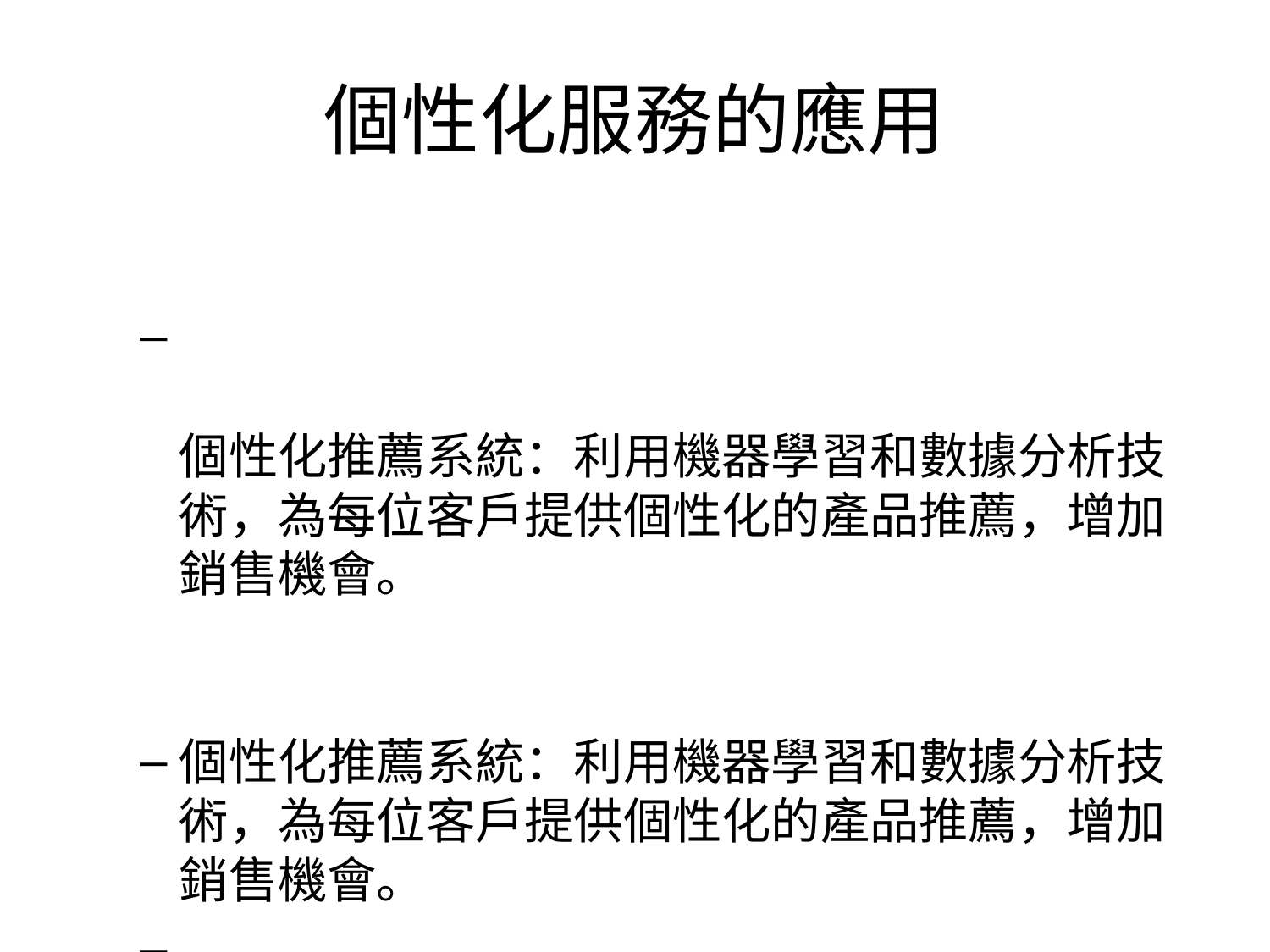

# 個性化服務的應用

個性化推薦系統：利用機器學習和數據分析技術，為每位客戶提供個性化的產品推薦，增加銷售機會。
個性化推薦系統：利用機器學習和數據分析技術，為每位客戶提供個性化的產品推薦，增加銷售機會。
動態定價：根據客戶的購買歷史和當前需求，實施動態定價策略，最大化收益。
動態定價：根據客戶的購買歷史和當前需求，實施動態定價策略，最大化收益。
定制化產品和服務：根據客戶的偏好和需求，提供定制化的產品或服務，如個性化的包裝、專屬優惠等。
定制化產品和服務：根據客戶的偏好和需求，提供定制化的產品或服務，如個性化的包裝、專屬優惠等。